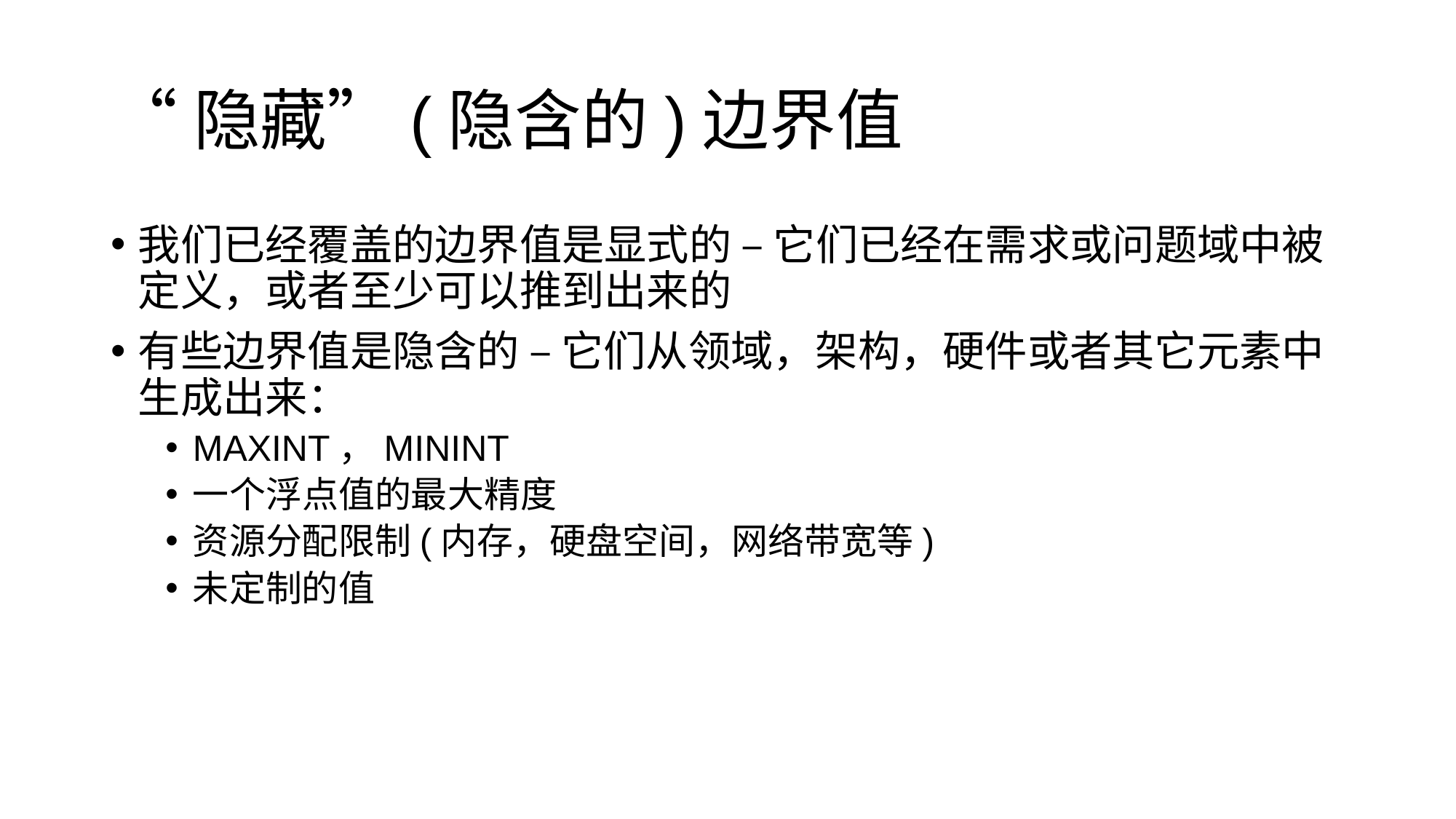

# “隐藏”(隐含的)边界值
我们已经覆盖的边界值是显式的 – 它们已经在需求或问题域中被定义，或者至少可以推到出来的
有些边界值是隐含的 – 它们从领域，架构，硬件或者其它元素中生成出来：
MAXINT，MININT
一个浮点值的最大精度
资源分配限制(内存，硬盘空间，网络带宽等)
未定制的值